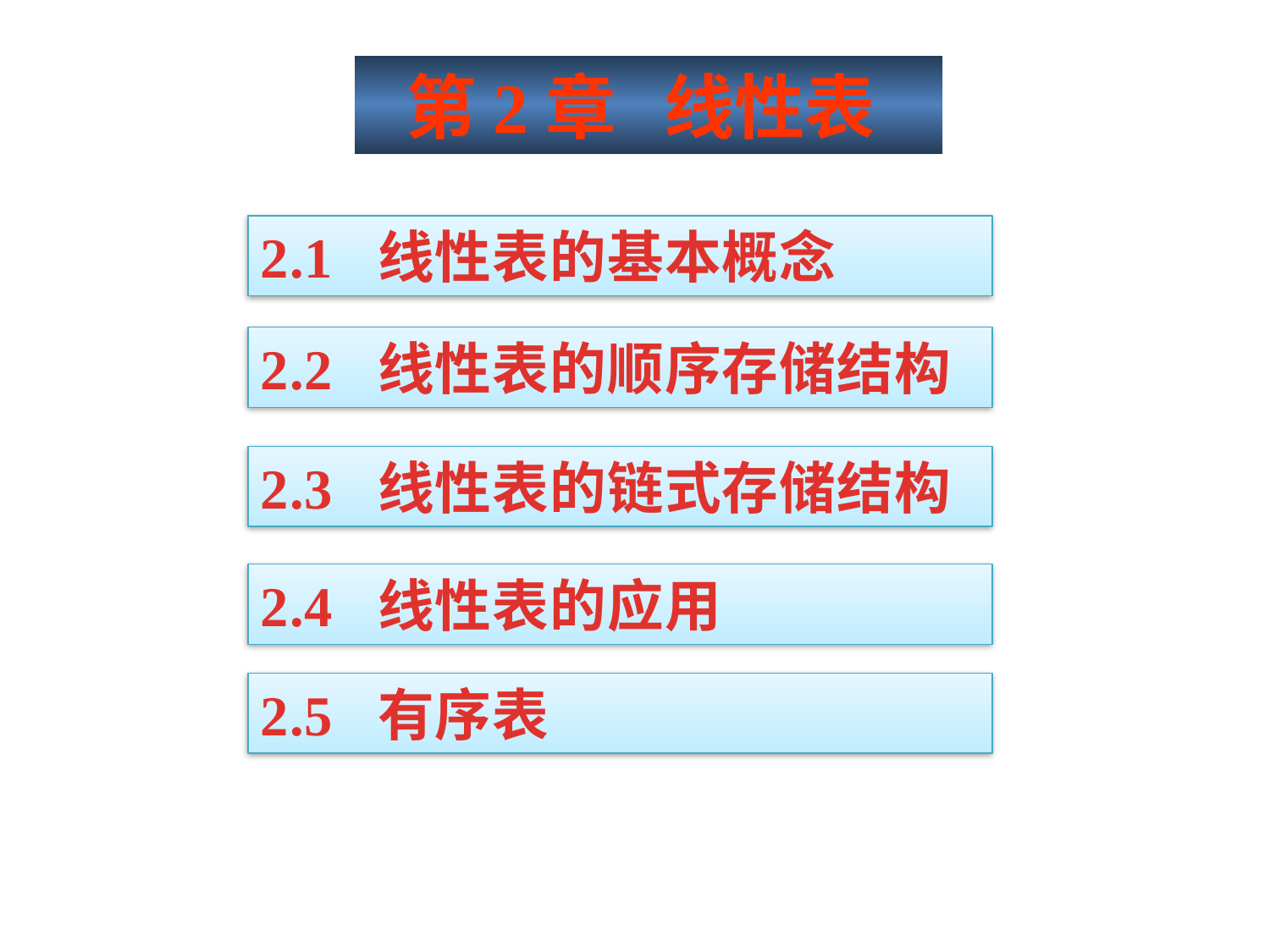

第2章   线性表
2.1  线性表的基本概念
2.2  线性表的顺序存储结构
2.3  线性表的链式存储结构
2.4  线性表的应用
2.5  有序表